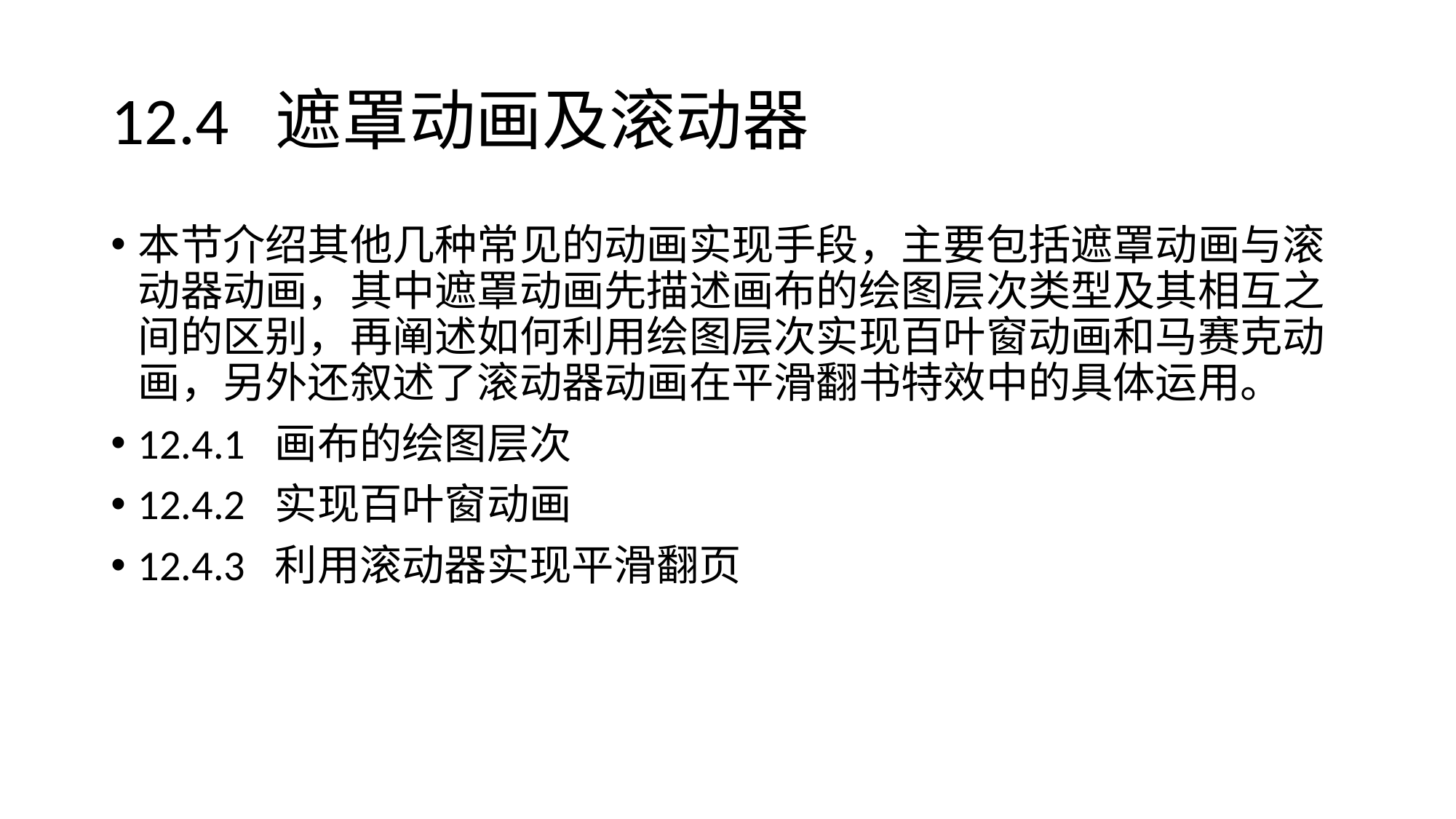

# 12.4  遮罩动画及滚动器
本节介绍其他几种常见的动画实现手段，主要包括遮罩动画与滚动器动画，其中遮罩动画先描述画布的绘图层次类型及其相互之间的区别，再阐述如何利用绘图层次实现百叶窗动画和马赛克动画，另外还叙述了滚动器动画在平滑翻书特效中的具体运用。
12.4.1  画布的绘图层次
12.4.2  实现百叶窗动画
12.4.3  利用滚动器实现平滑翻页